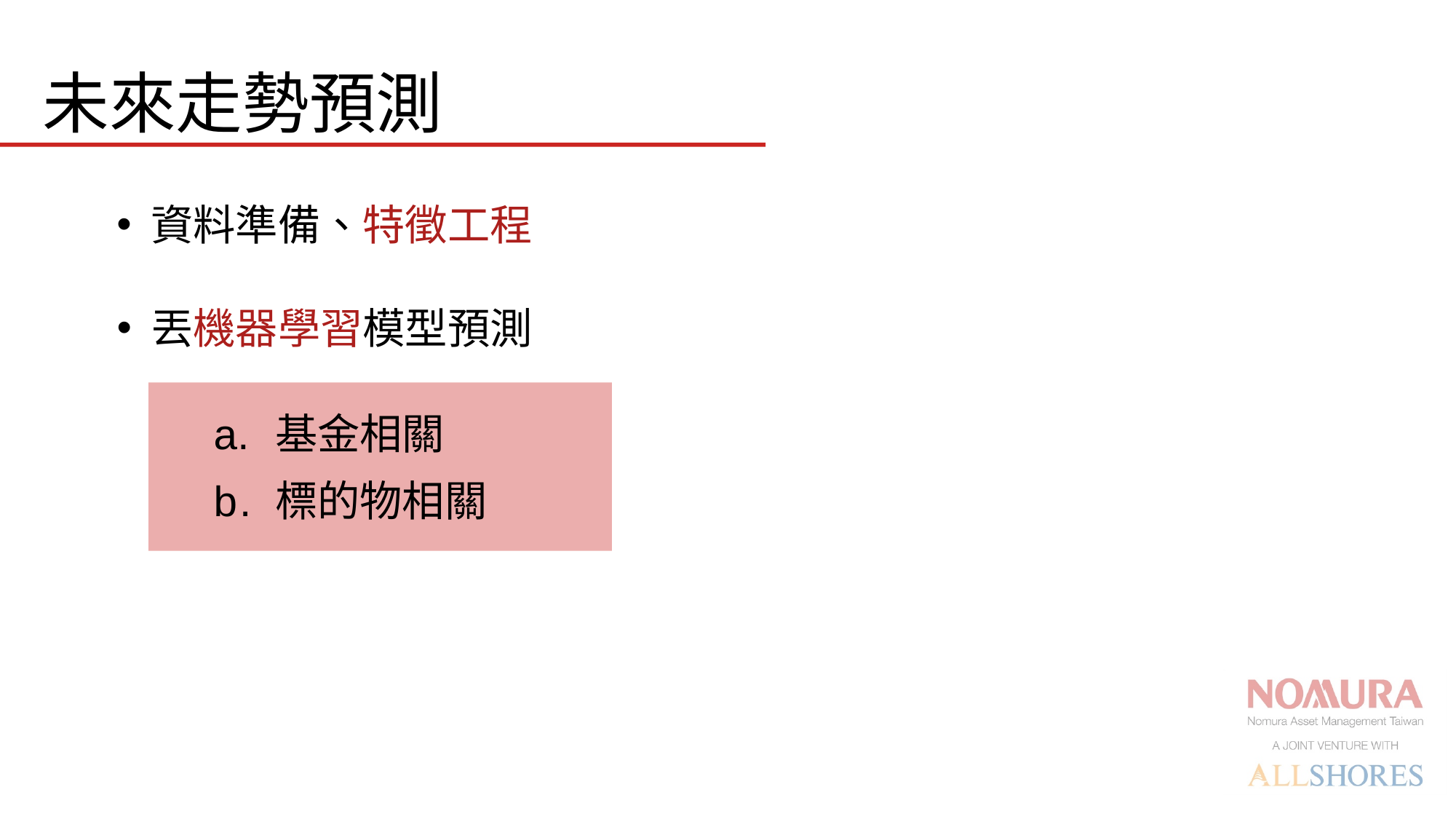

未來走勢預測

資料準備、特徵工程
丟機器學習模型預測

基金相關
標的物相關